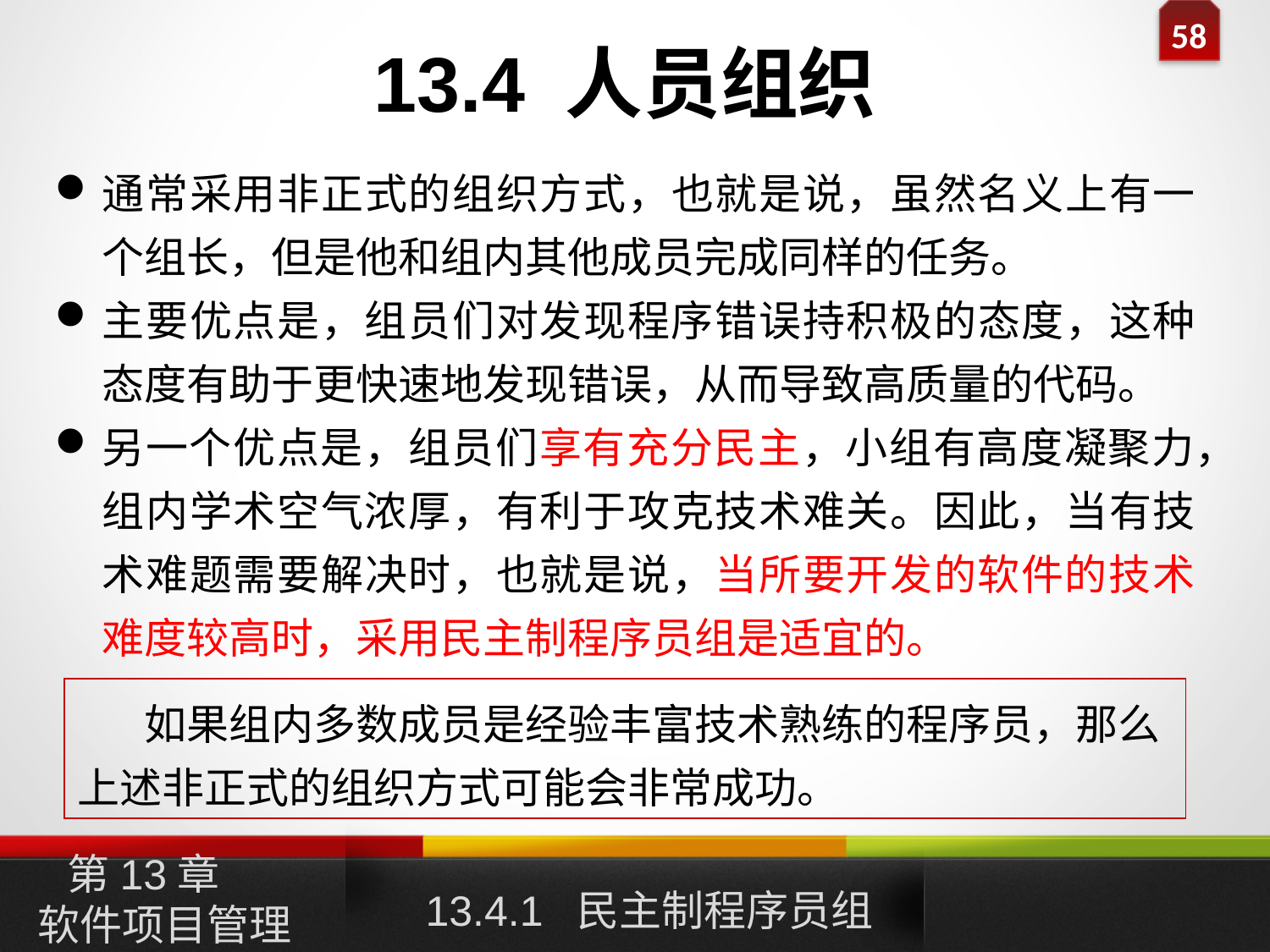

# 13.4 人员组织
通常采用非正式的组织方式，也就是说，虽然名义上有一个组长，但是他和组内其他成员完成同样的任务。
主要优点是，组员们对发现程序错误持积极的态度，这种态度有助于更快速地发现错误，从而导致高质量的代码。
另一个优点是，组员们享有充分民主，小组有高度凝聚力，组内学术空气浓厚，有利于攻克技术难关。因此，当有技术难题需要解决时，也就是说，当所要开发的软件的技术难度较高时，采用民主制程序员组是适宜的。
      如果组内多数成员是经验丰富技术熟练的程序员，那么上述非正式的组织方式可能会非常成功。
第13章
软件项目管理
13.4.1  民主制程序员组